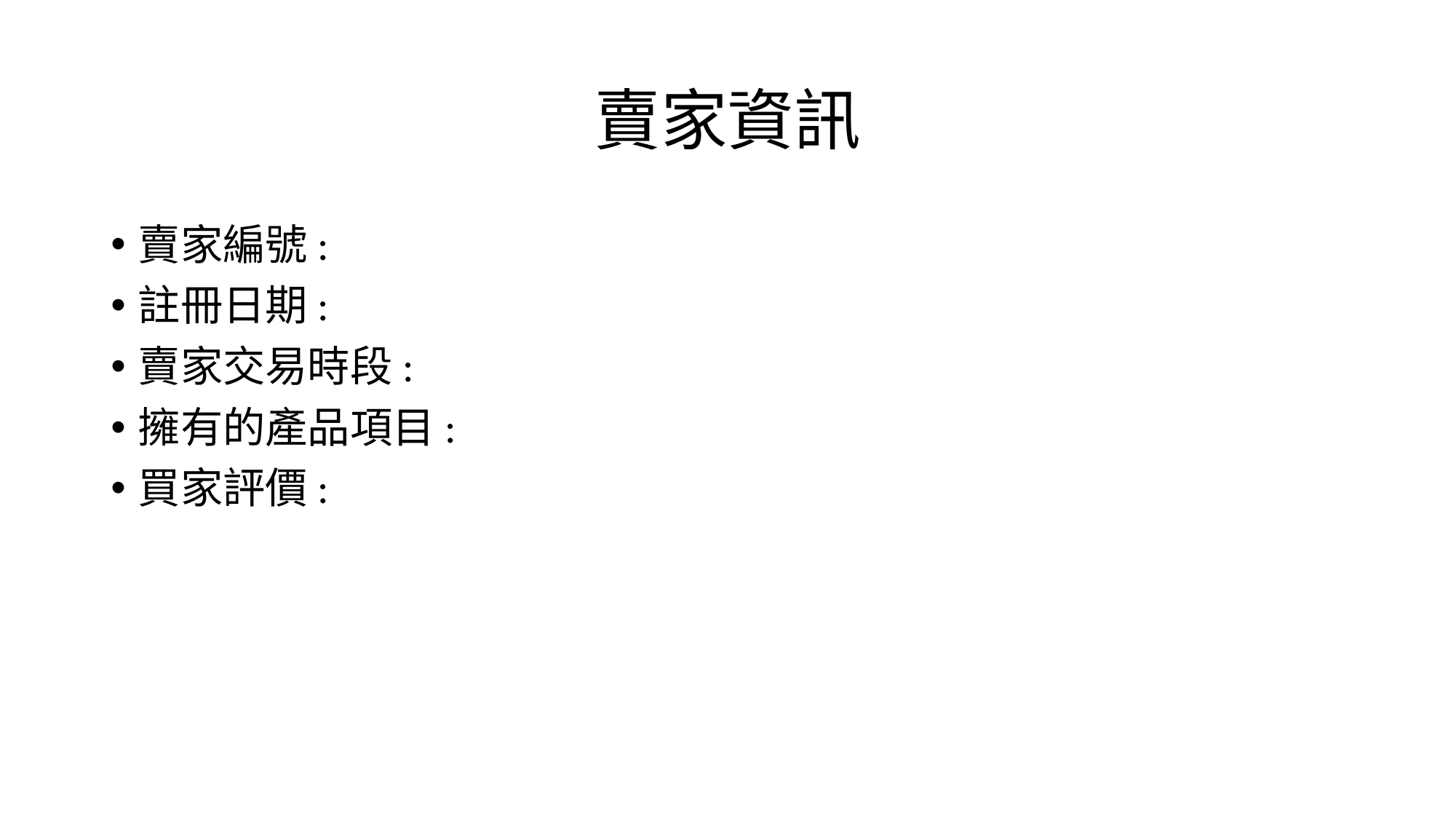

# 賣家資訊
賣家編號:
註冊日期:
賣家交易時段:
擁有的產品項目:
買家評價: